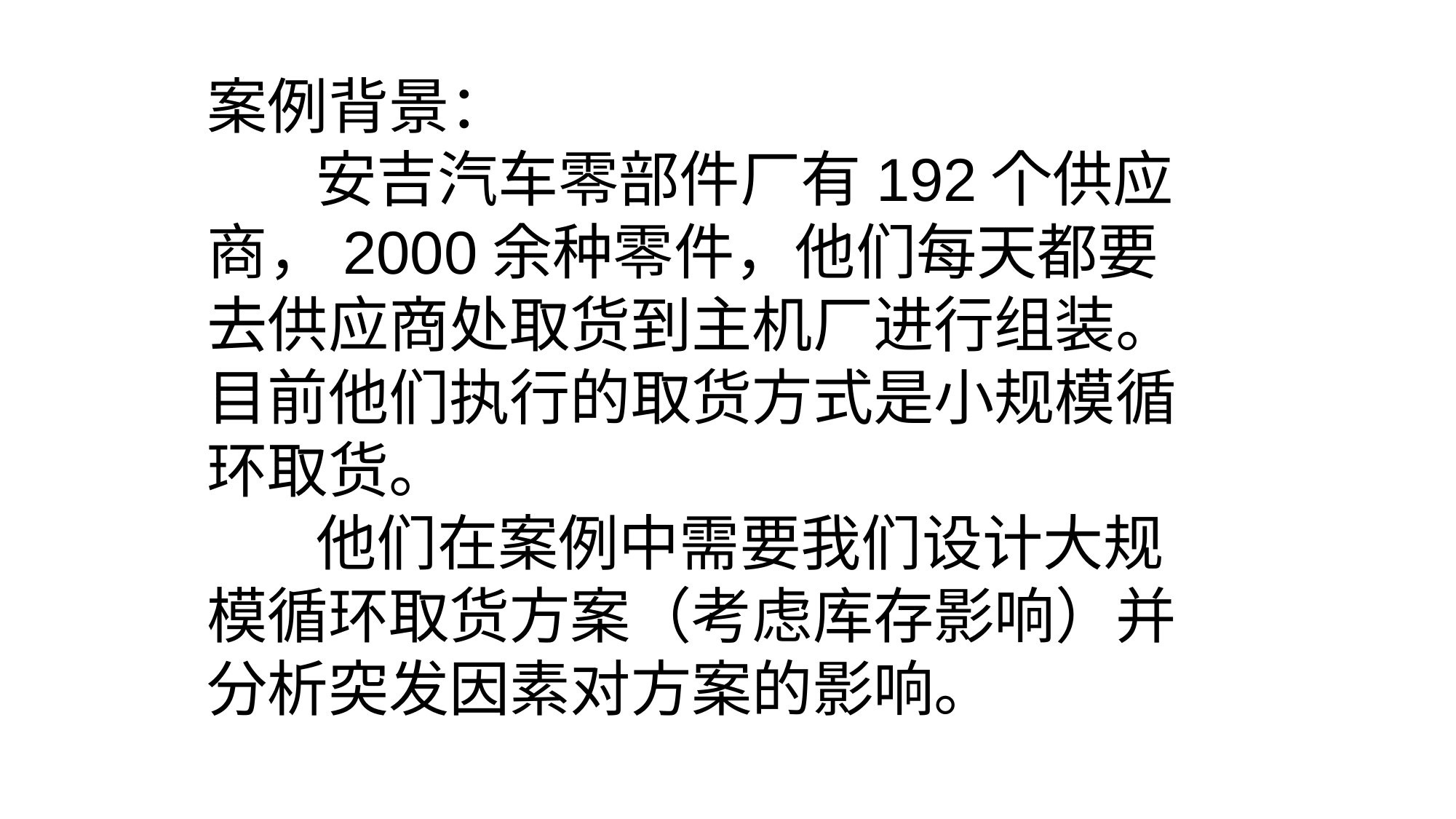

案例背景：
	安吉汽车零部件厂有192个供应商，2000余种零件，他们每天都要去供应商处取货到主机厂进行组装。目前他们执行的取货方式是小规模循环取货。
	他们在案例中需要我们设计大规模循环取货方案（考虑库存影响）并分析突发因素对方案的影响。